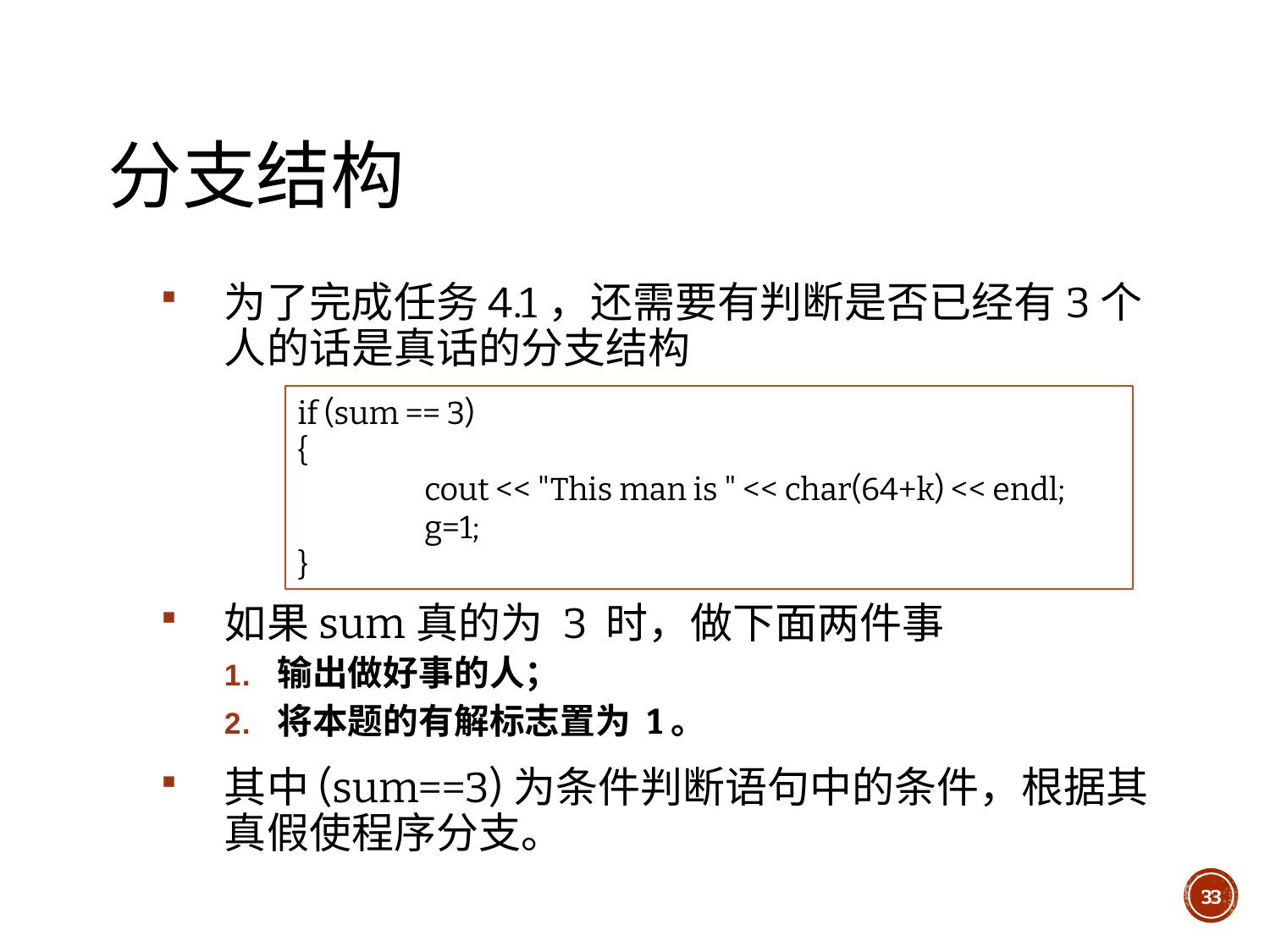

# 分支结构
为了完成任务4.1，还需要有判断是否已经有3个人的话是真话的分支结构

如果sum真的为 3 时，做下面两件事
输出做好事的人；
将本题的有解标志置为 1。
其中(sum==3)为条件判断语句中的条件，根据其真假使程序分支。
if (sum == 3)
{
	cout << "This man is " << char(64+k) << endl;
	g=1;
}
33